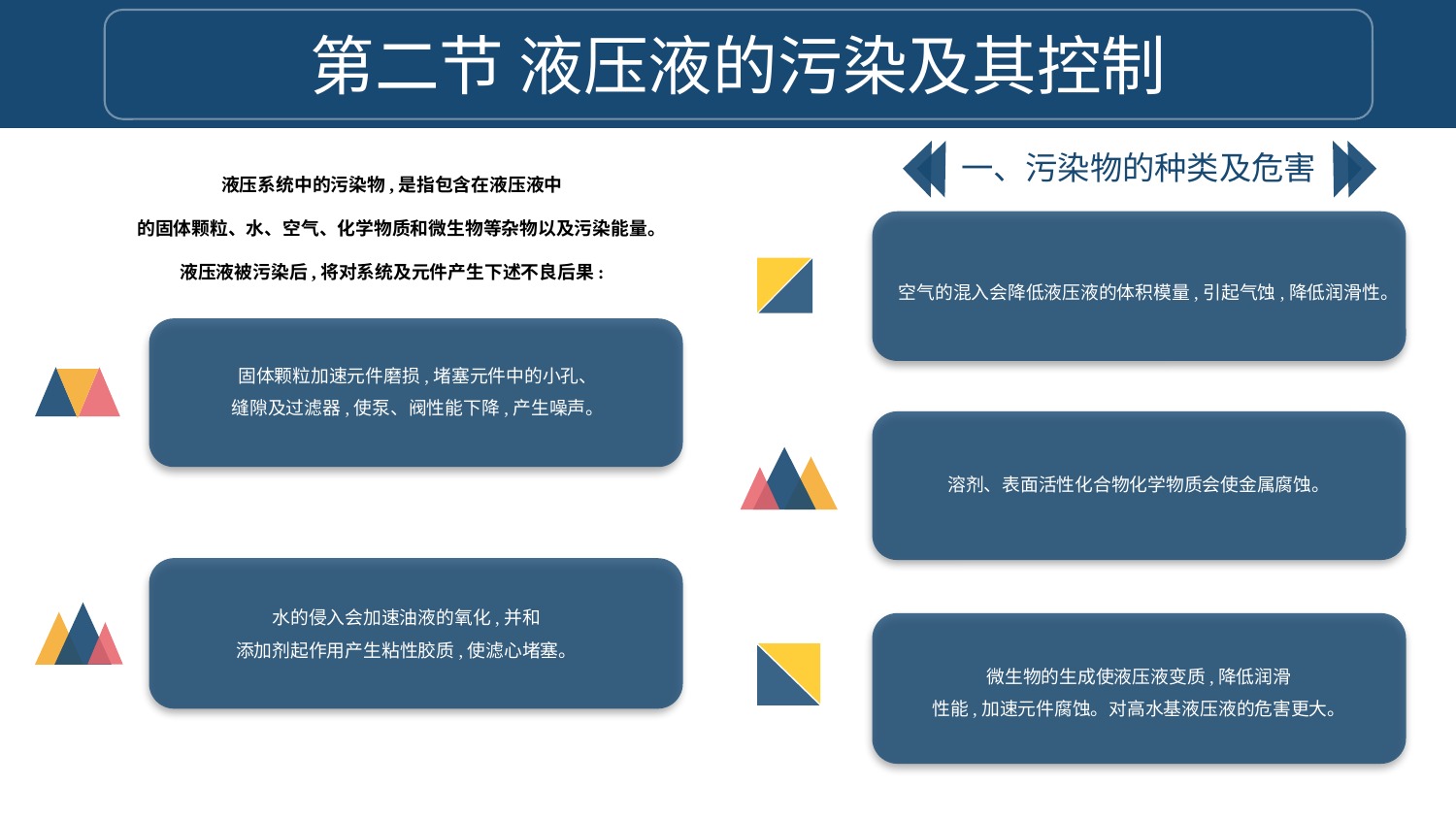

第二节 液压液的污染及其控制
一、污染物的种类及危害
液压系统中的污染物,是指包含在液压液中
的固体颗粒、水、空气、化学物质和微生物等杂物以及污染能量。
液压液被污染后,将对系统及元件产生下述不良后果:

空气的混入会降低液压液的体积模量,引起气蚀,降低润滑性。
固体颗粒加速元件磨损,堵塞元件中的小孔、
缝隙及过滤器,使泵、阀性能下降,产生噪声。
溶剂、表面活性化合物化学物质会使金属腐蚀。
水的侵入会加速油液的氧化,并和
添加剂起作用产生粘性胶质,使滤心堵塞。
微生物的生成使液压液变质,降低润滑
性能,加速元件腐蚀。对高水基液压液的危害更大。